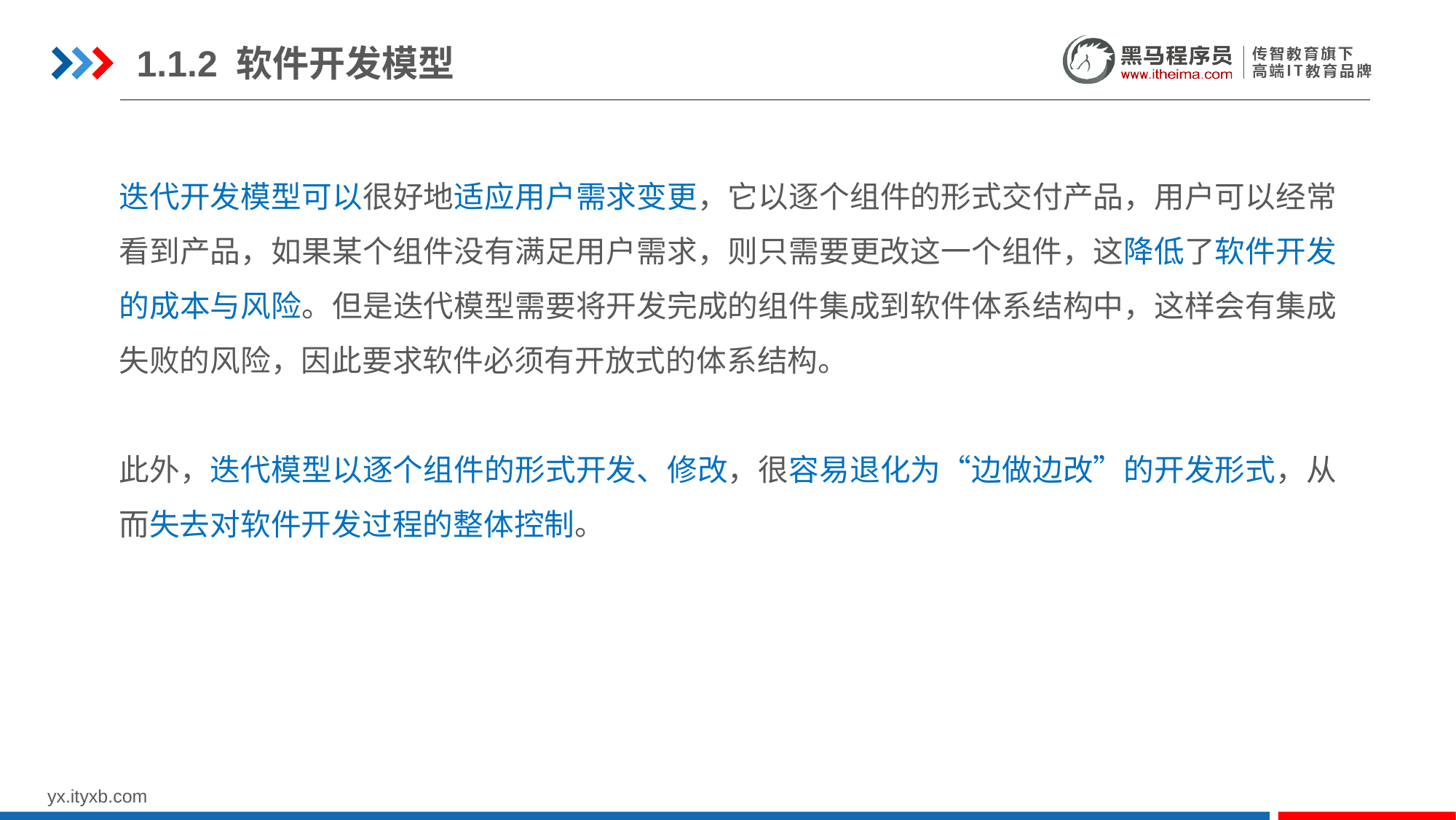

1.1.2 软件开发模型
迭代开发模型可以很好地适应用户需求变更，它以逐个组件的形式交付产品，用户可以经常看到产品，如果某个组件没有满足用户需求，则只需要更改这一个组件，这降低了软件开发的成本与风险。但是迭代模型需要将开发完成的组件集成到软件体系结构中，这样会有集成失败的风险，因此要求软件必须有开放式的体系结构。

此外，迭代模型以逐个组件的形式开发、修改，很容易退化为“边做边改”的开发形式，从而失去对软件开发过程的整体控制。